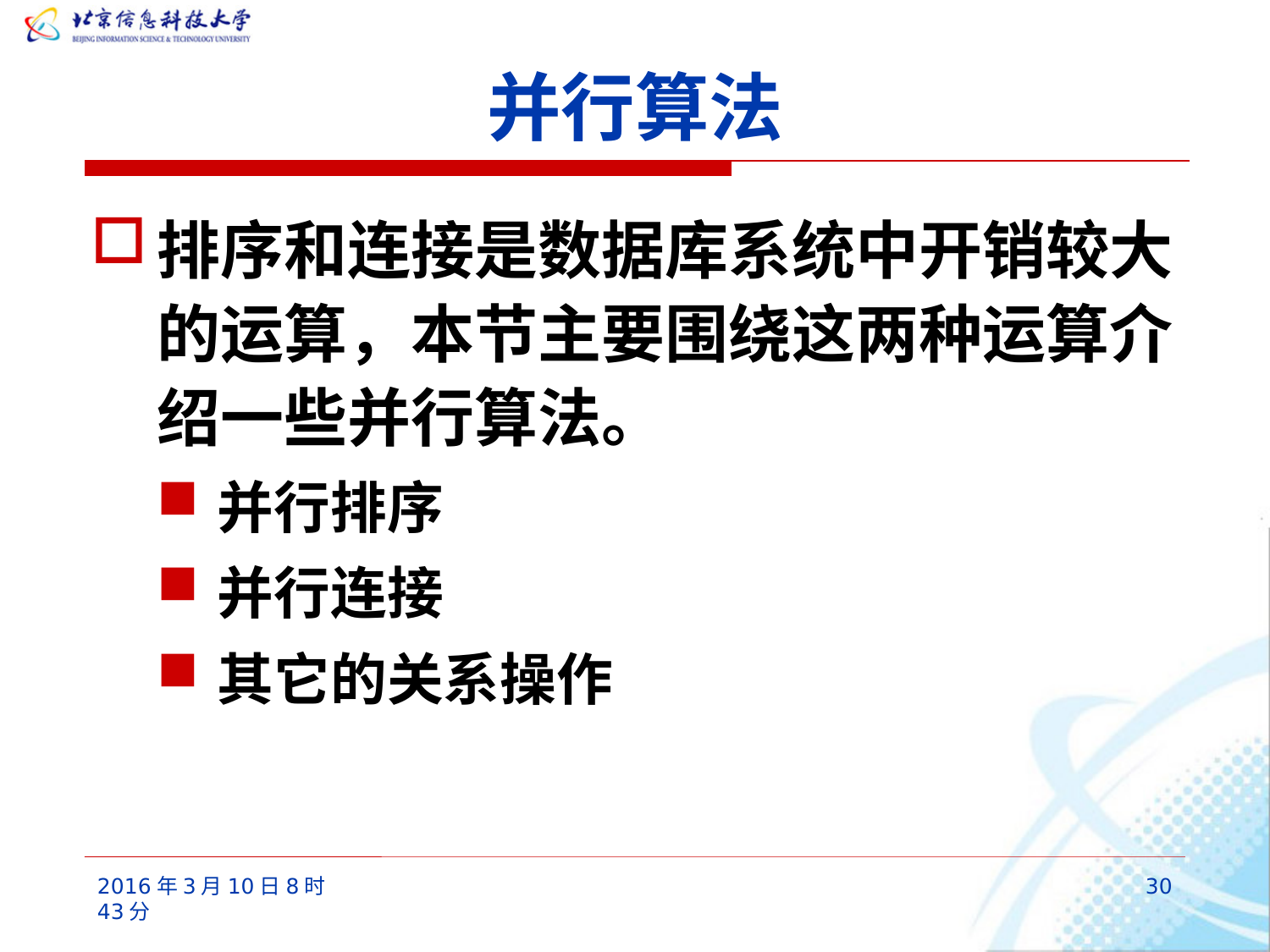

# 并行算法
排序和连接是数据库系统中开销较大的运算，本节主要围绕这两种运算介绍一些并行算法。
并行排序
并行连接
其它的关系操作

2016年3月10日8时43分
30